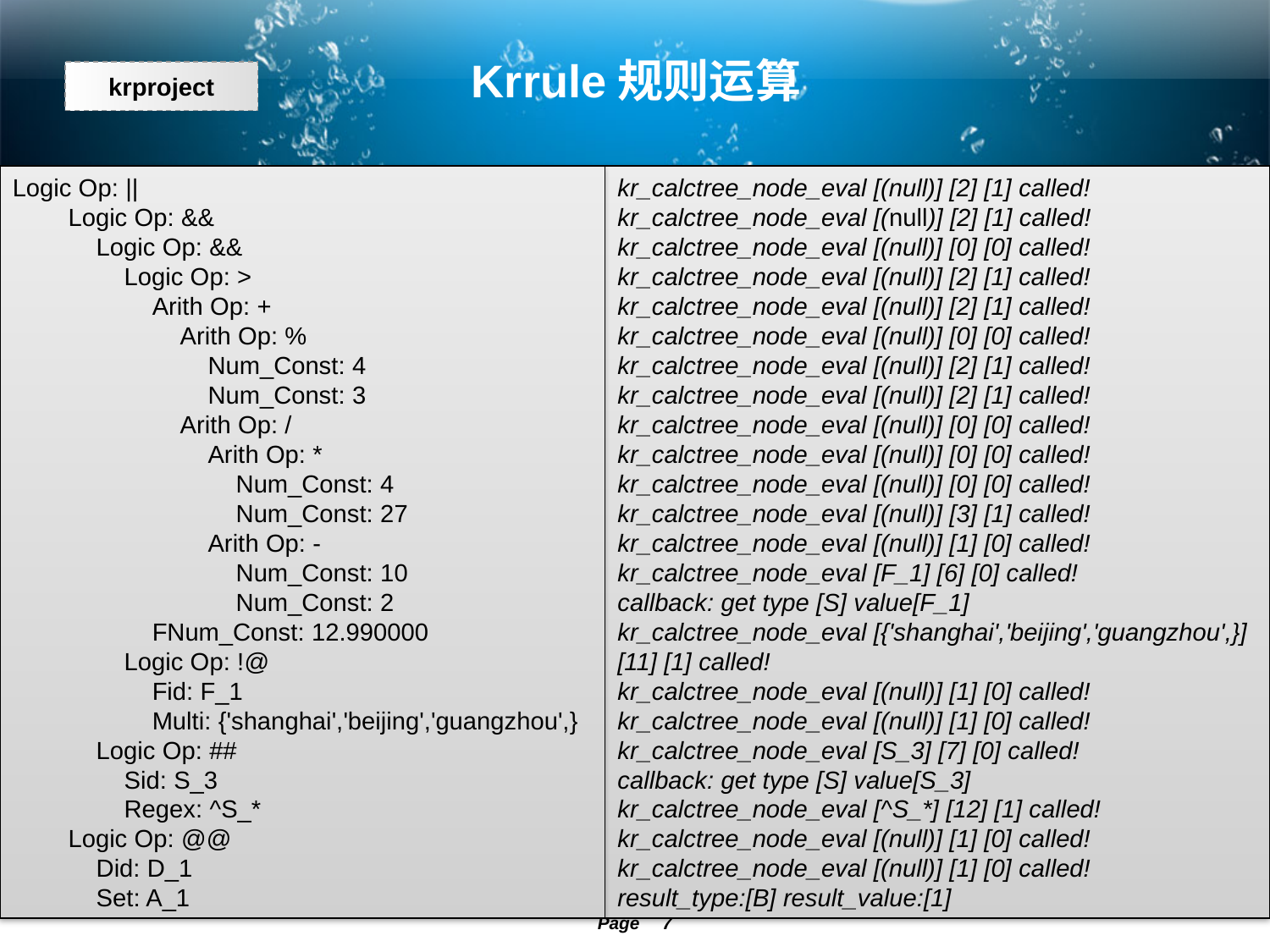

# Krrule规则运算
Logic Op: ||
        Logic Op: &&
            Logic Op: &&
                Logic Op: >
                    Arith Op: +
                        Arith Op: %
                            Num_Const: 4
                            Num_Const: 3
                        Arith Op: /
                            Arith Op: *
                                Num_Const: 4
                                Num_Const: 27
                            Arith Op: -
                                Num_Const: 10
                                Num_Const: 2
                    FNum_Const: 12.990000
                Logic Op: !@
                    Fid: F_1
                    Multi: {'shanghai','beijing','guangzhou',}
            Logic Op: ##
                Sid: S_3
                Regex: ^S_*
        Logic Op: @@
            Did: D_1
            Set: A_1
kr_calctree_node_eval [(null)] [2] [1] called!
kr_calctree_node_eval [(null)] [2] [1] called!
kr_calctree_node_eval [(null)] [0] [0] called!
kr_calctree_node_eval [(null)] [2] [1] called!
kr_calctree_node_eval [(null)] [2] [1] called!
kr_calctree_node_eval [(null)] [0] [0] called!
kr_calctree_node_eval [(null)] [2] [1] called!
kr_calctree_node_eval [(null)] [2] [1] called!
kr_calctree_node_eval [(null)] [0] [0] called!
kr_calctree_node_eval [(null)] [0] [0] called!
kr_calctree_node_eval [(null)] [0] [0] called!
kr_calctree_node_eval [(null)] [3] [1] called!
kr_calctree_node_eval [(null)] [1] [0] called!
kr_calctree_node_eval [F_1] [6] [0] called!
callback: get type [S] value[F_1]
kr_calctree_node_eval [{'shanghai','beijing','guangzhou',}] [11] [1] called!
kr_calctree_node_eval [(null)] [1] [0] called!
kr_calctree_node_eval [(null)] [1] [0] called!
kr_calctree_node_eval [S_3] [7] [0] called!
callback: get type [S] value[S_3]
kr_calctree_node_eval [^S_*] [12] [1] called!
kr_calctree_node_eval [(null)] [1] [0] called!
kr_calctree_node_eval [(null)] [1] [0] called!
result_type:[B] result_value:[1]